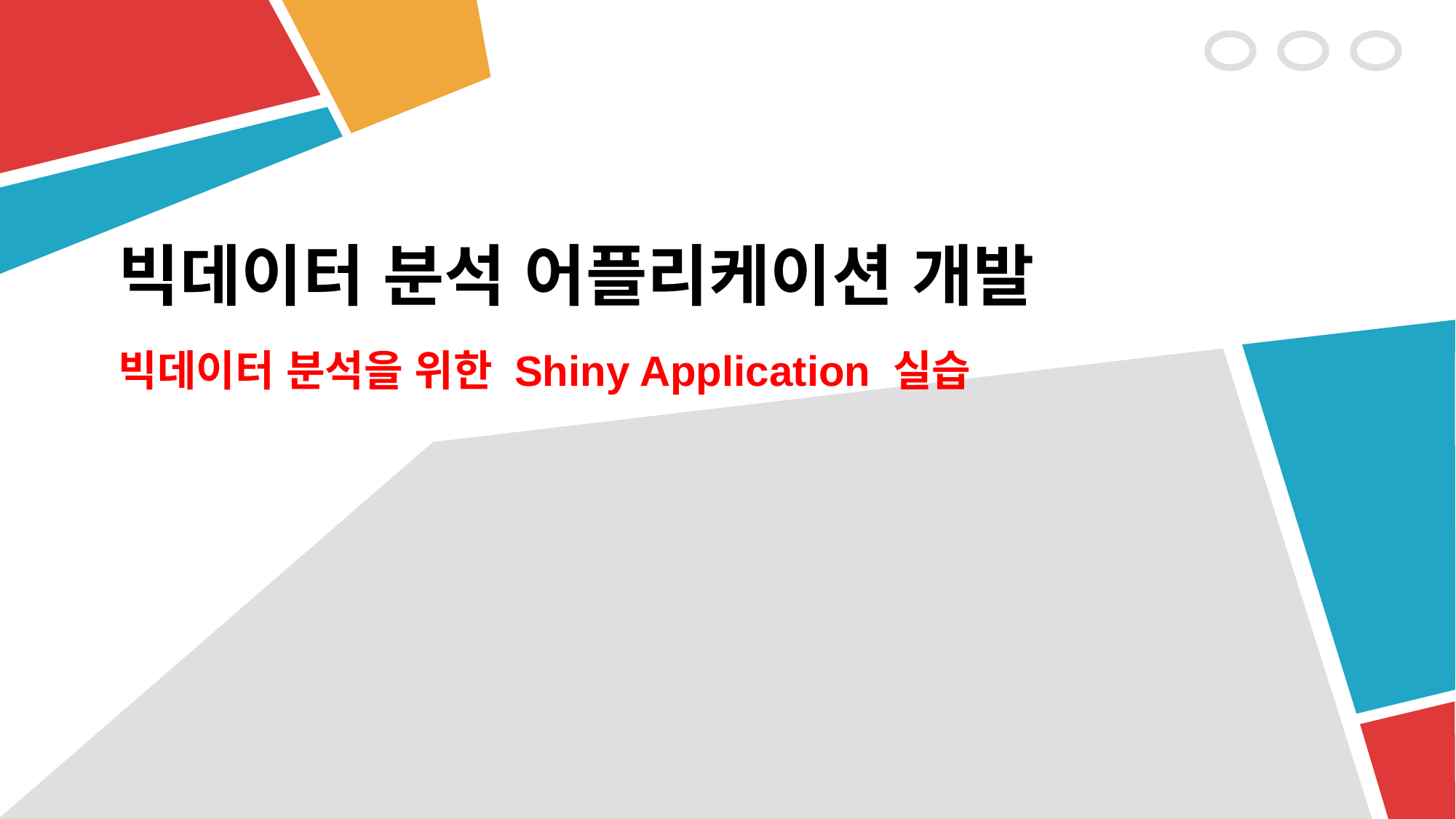

# 빅데이터 분석 어플리케이션 개발
빅데이터 분석을 위한 Shiny Application 실습